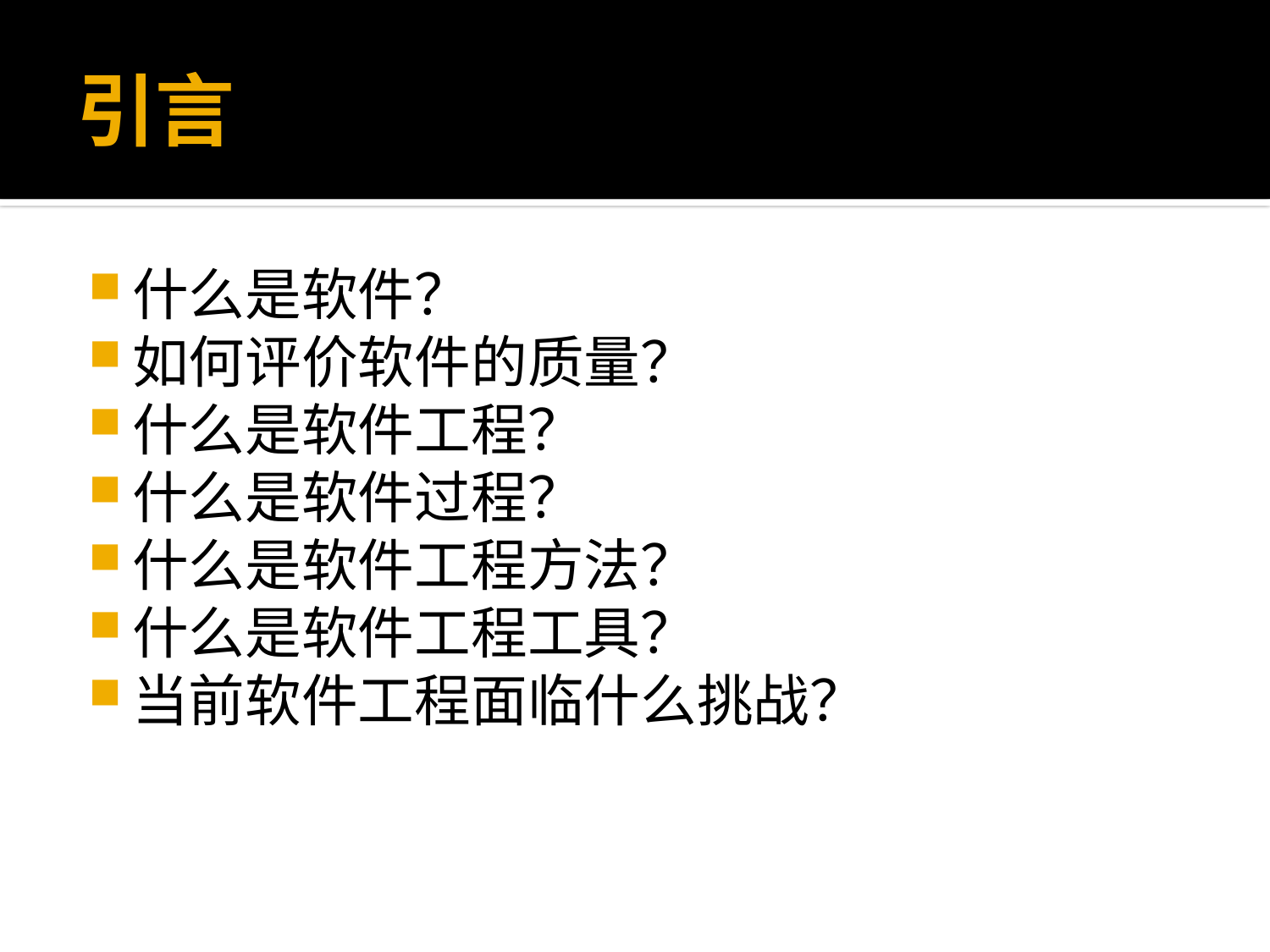

# 引言
什么是软件？
如何评价软件的质量？
什么是软件工程？
什么是软件过程？
什么是软件工程方法？
什么是软件工程工具？
当前软件工程面临什么挑战？